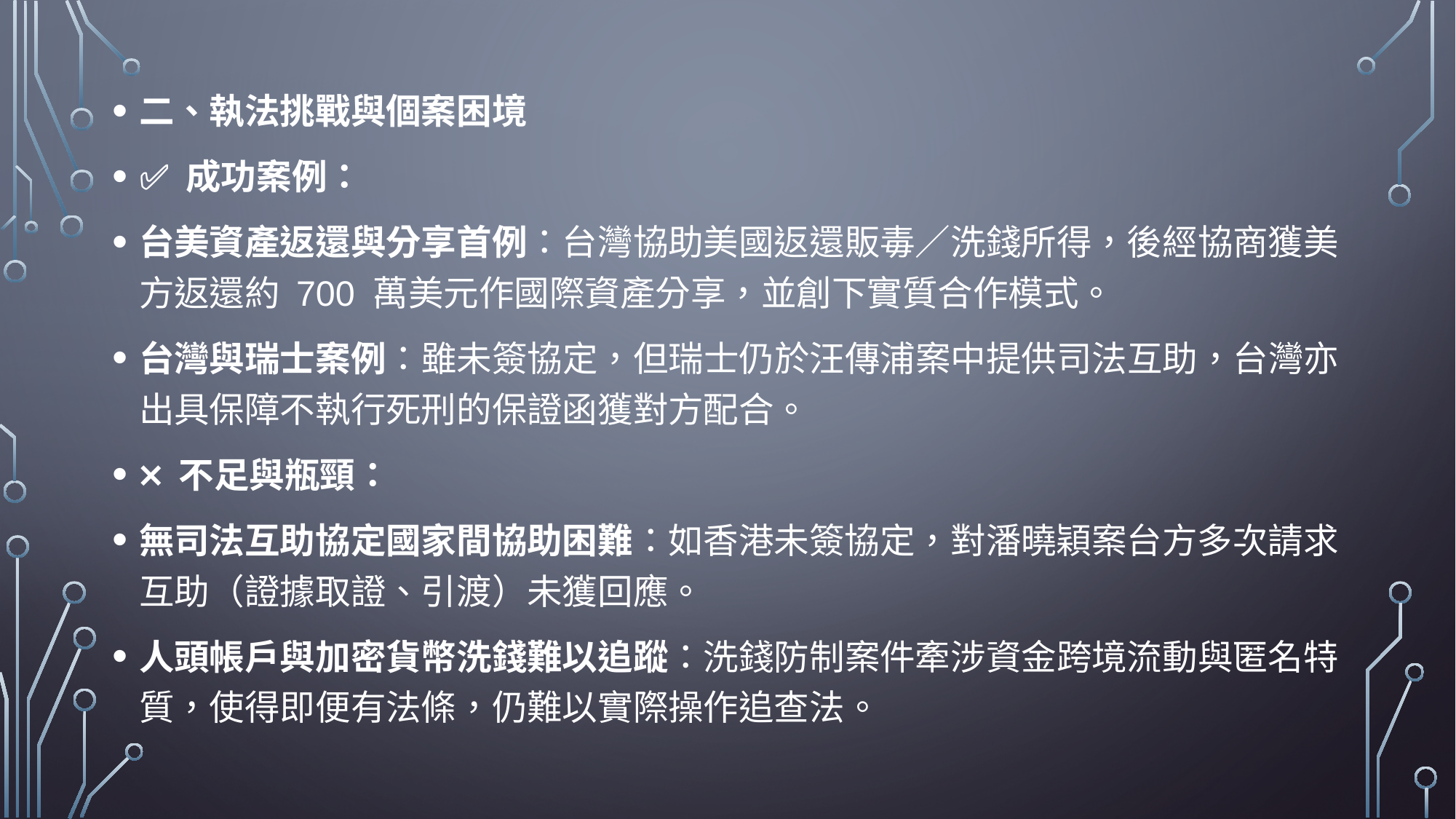

二、執法挑戰與個案困境
✅ 成功案例：
台美資產返還與分享首例：台灣協助美國返還販毒／洗錢所得，後經協商獲美方返還約 700 萬美元作國際資產分享，並創下實質合作模式。
台灣與瑞士案例：雖未簽協定，但瑞士仍於汪傳浦案中提供司法互助，台灣亦出具保障不執行死刑的保證函獲對方配合。
❌ 不足與瓶頸：
無司法互助協定國家間協助困難：如香港未簽協定，對潘曉穎案台方多次請求互助（證據取證、引渡）未獲回應。
人頭帳戶與加密貨幣洗錢難以追蹤：洗錢防制案件牽涉資金跨境流動與匿名特質，使得即便有法條，仍難以實際操作追查法。